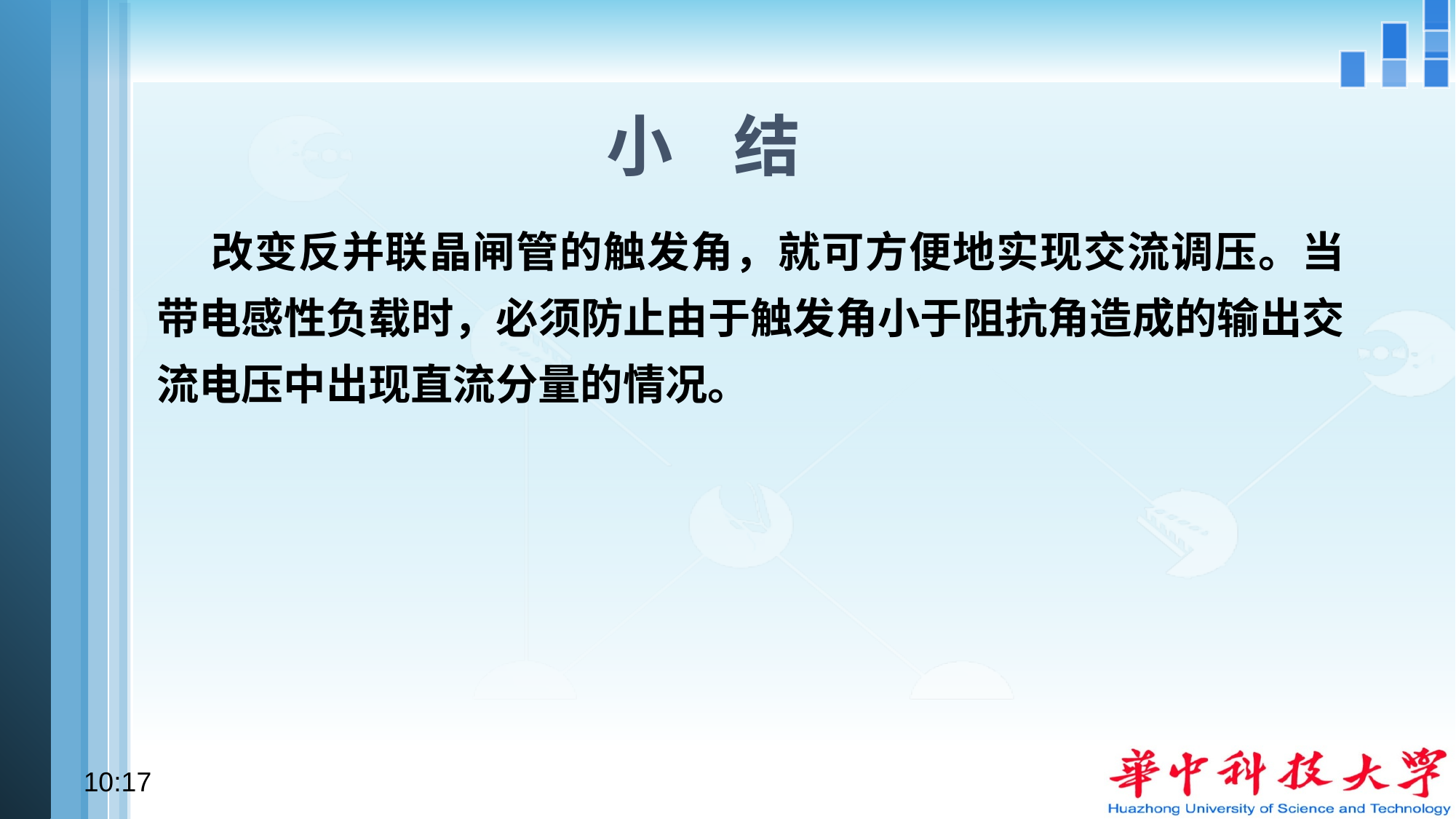

小    结
改变反并联晶闸管的触发角，就可方便地实现交流调压。当带电感性负载时，必须防止由于触发角小于阻抗角造成的输出交流电压中出现直流分量的情况。
10:17